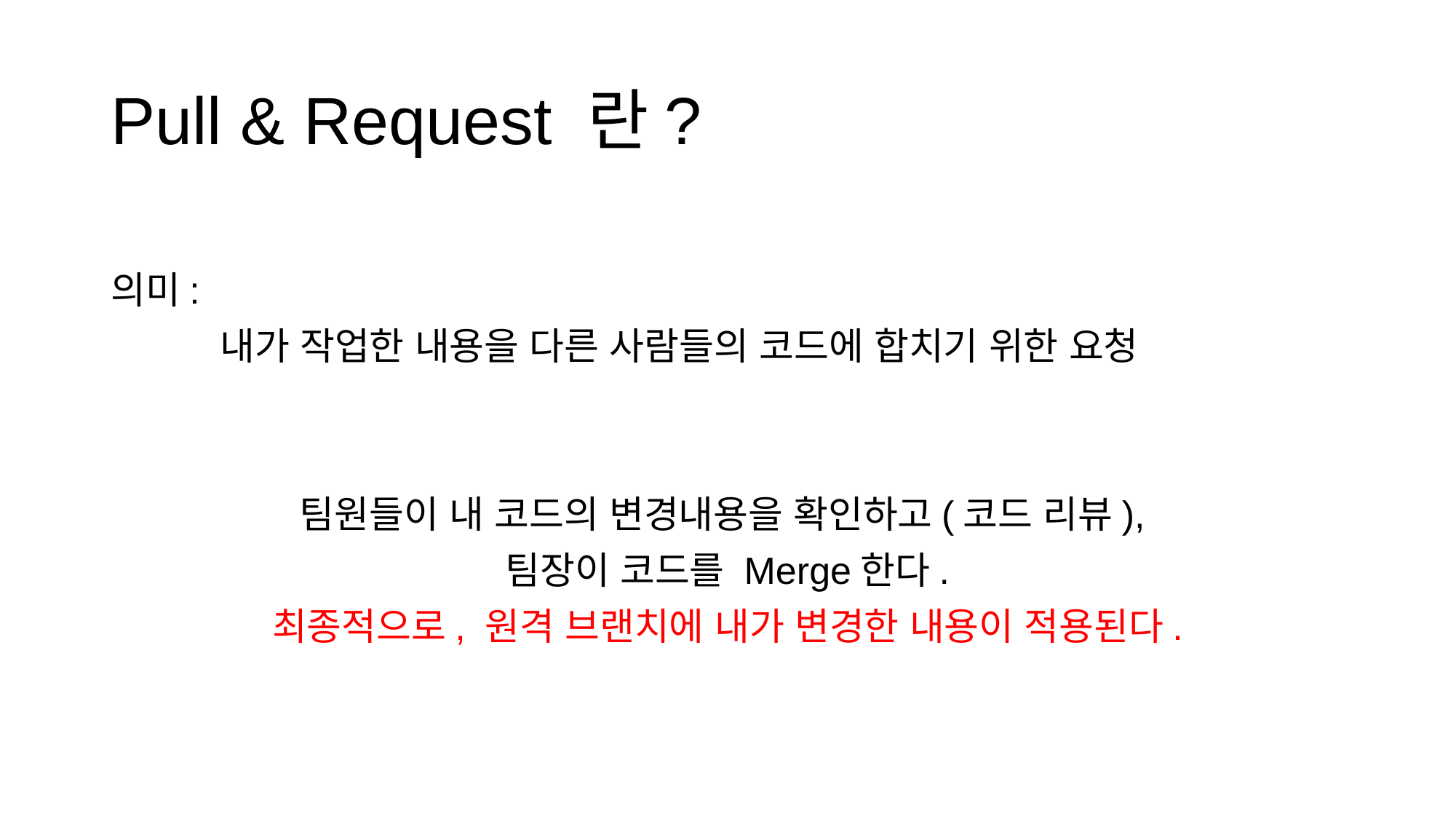

# Pull & Request 란?
의미:
	내가 작업한 내용을 다른 사람들의 코드에 합치기 위한 요청

팀원들이 내 코드의 변경내용을 확인하고(코드 리뷰),
팀장이 코드를 Merge한다.
최종적으로, 원격 브랜치에 내가 변경한 내용이 적용된다.